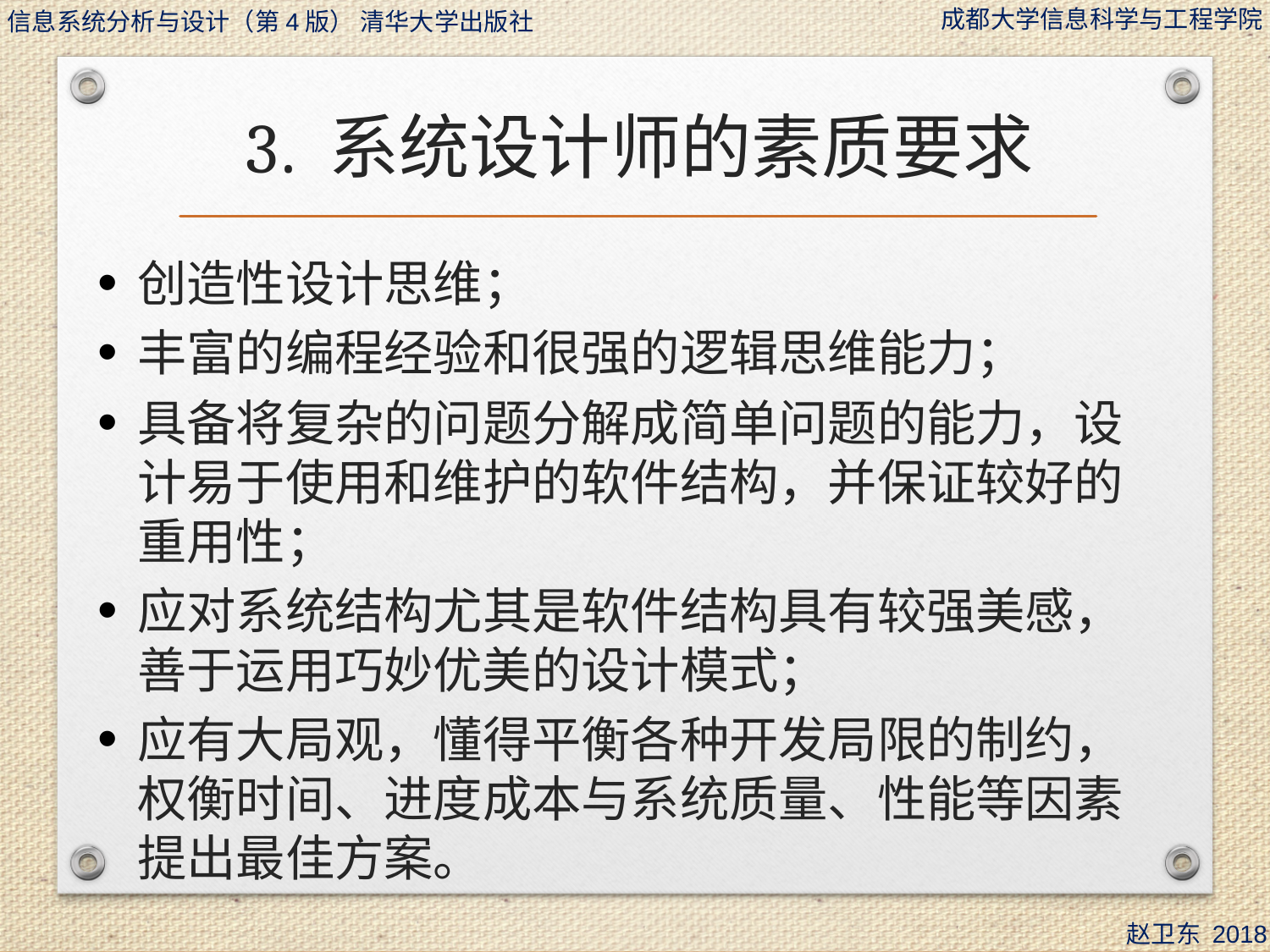

# 3. 系统设计师的素质要求
创造性设计思维；
丰富的编程经验和很强的逻辑思维能力；
具备将复杂的问题分解成简单问题的能力，设计易于使用和维护的软件结构，并保证较好的重用性；
应对系统结构尤其是软件结构具有较强美感，善于运用巧妙优美的设计模式；
应有大局观，懂得平衡各种开发局限的制约，权衡时间、进度成本与系统质量、性能等因素提出最佳方案。